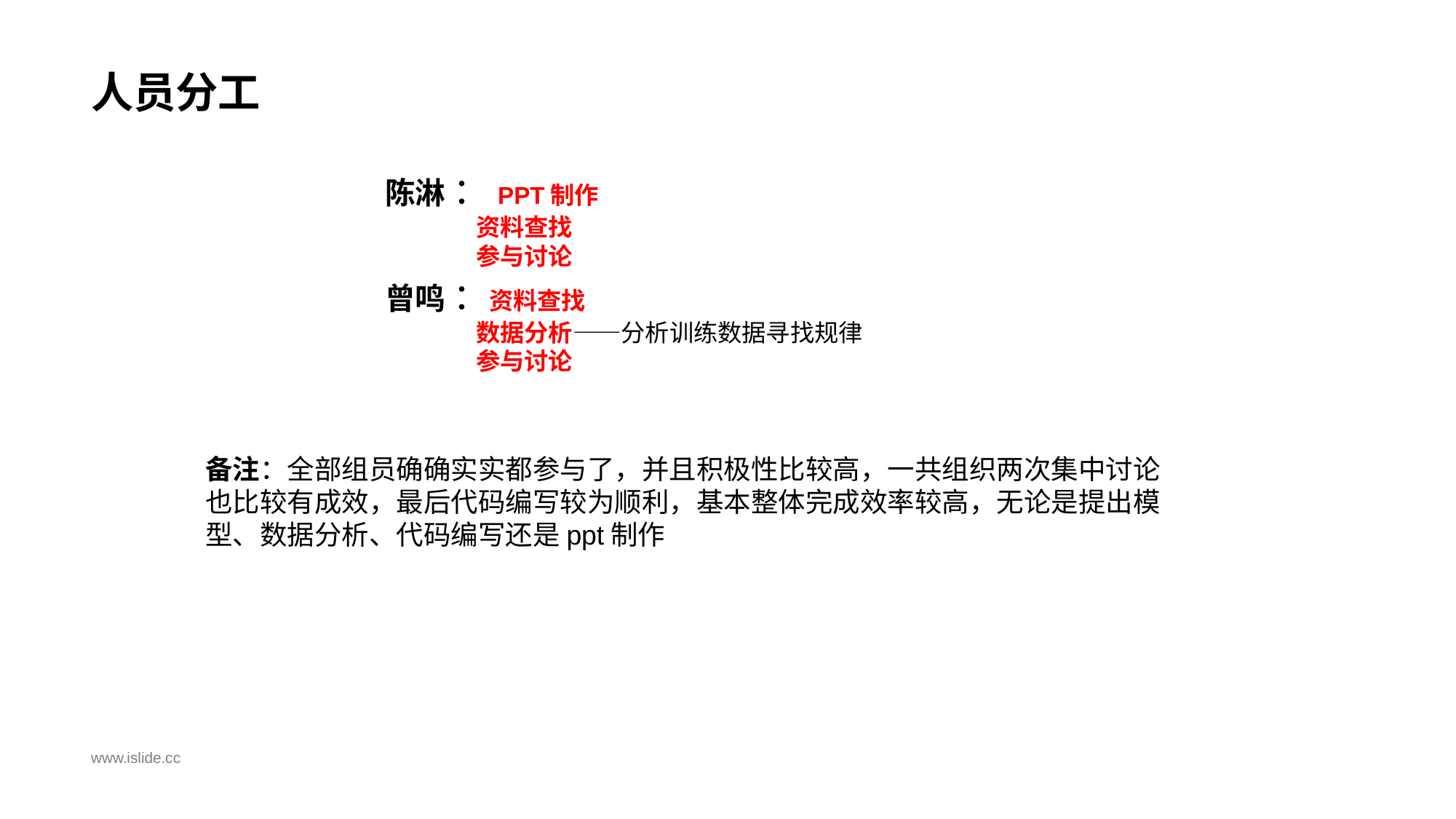

# 人员分工
	    陈淋 ：PPT制作
		  资料查找
		  参与讨论

  	    曾鸣 ：资料查找
		  数据分析——分析训练数据寻找规律
		  参与讨论

备注：全部组员确确实实都参与了，并且积极性比较高，一共组织两次集中讨论也比较有成效，最后代码编写较为顺利，基本整体完成效率较高，无论是提出模型、数据分析、代码编写还是ppt制作
www.islide.cc
36